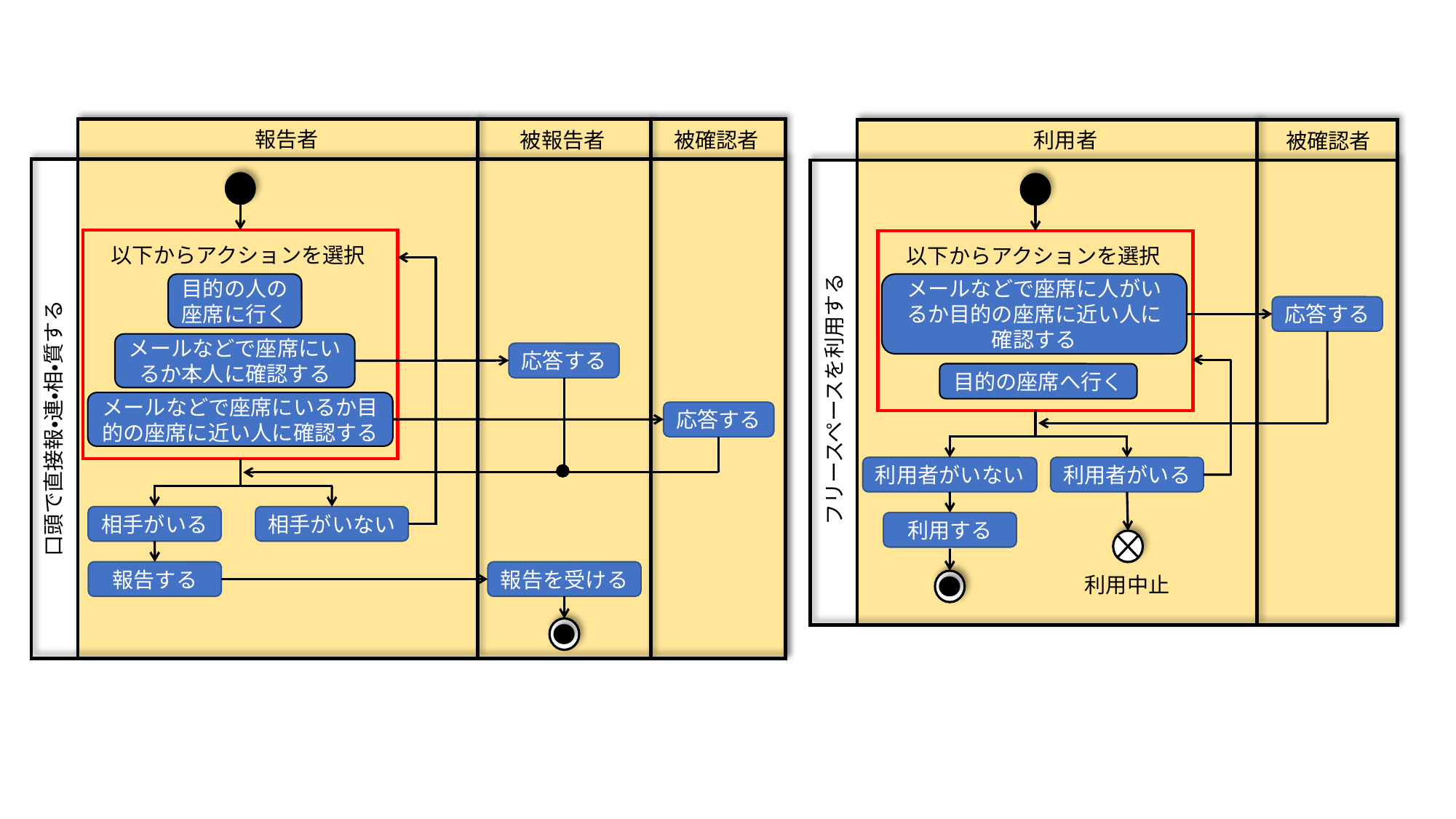

報告者
被報告者
被確認者
利用者
被確認者

以下からアクションを選択
以下からアクションを選択
目的の人の座席に行く
メールなどで座席に人がいるか目的の座席に近い人に確認する
応答する
メールなどで座席にいるか本人に確認する
応答する
目的の座席へ行く
フリースペースを利用する
口頭で直接報・連・相・質する
メールなどで座席にいるか目的の座席に近い人に確認する
応答する
利用者がいる
利用者がいない

相手がいない
相手がいる
利用する

報告する
報告を受ける
利用中止